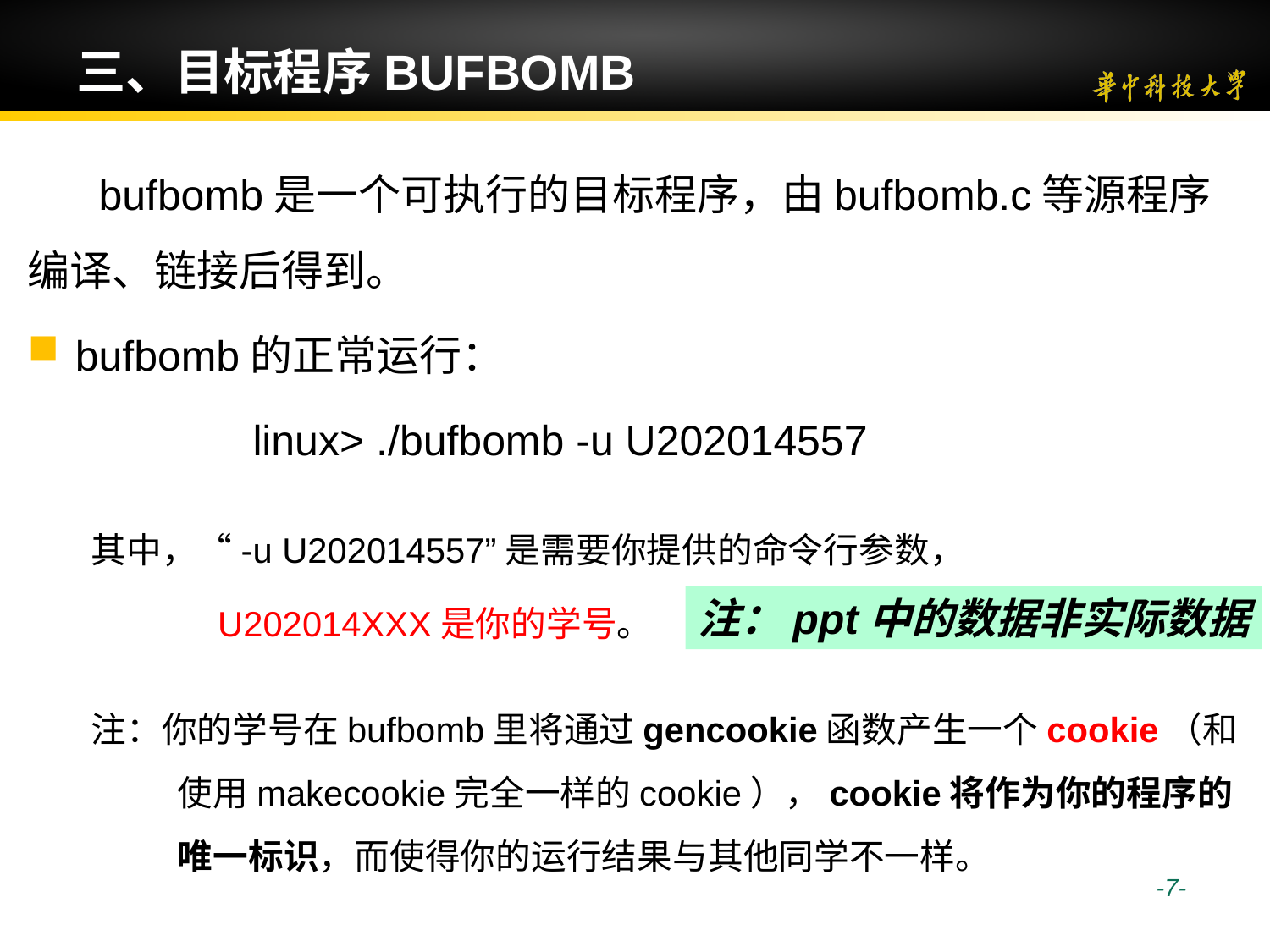

# 三、目标程序BUFBOMB
      bufbomb是一个可执行的目标程序，由bufbomb.c等源程序编译、链接后得到。
bufbomb的正常运行：
                   linux> ./bufbomb -u U202014557
其中，“-u U202014557”是需要你提供的命令行参数，
             U202014XXX是你的学号。
注：你的学号在bufbomb里将通过gencookie函数产生一个cookie（和使用makecookie完全一样的cookie），cookie将作为你的程序的唯一标识，而使得你的运行结果与其他同学不一样。

注：ppt中的数据非实际数据
 -7-